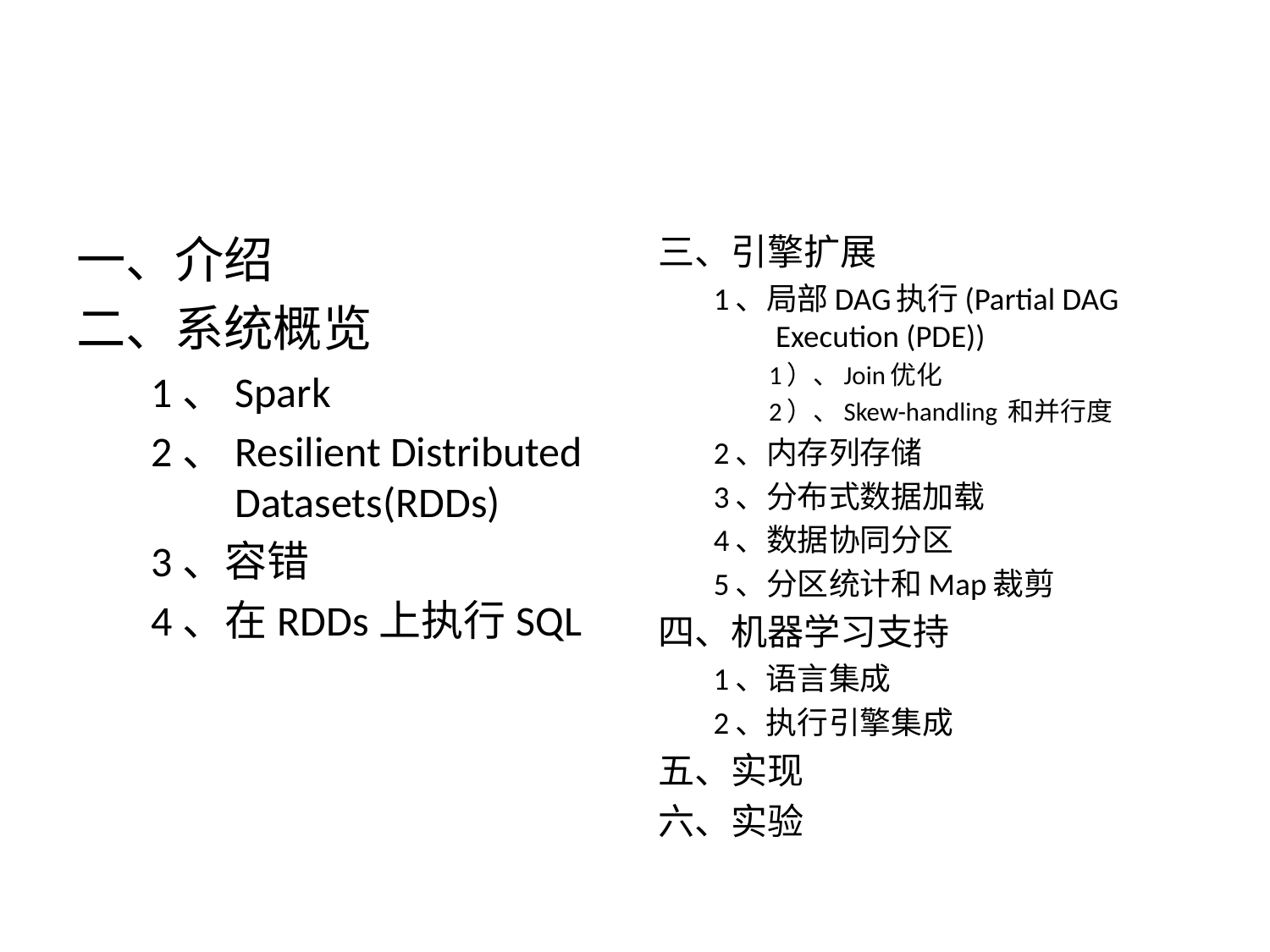

#
一、介绍
二、系统概览
1、Spark
2、Resilient Distributed Datasets(RDDs)
3、容错
4、在RDDs上执行SQL
三、引擎扩展
1、局部DAG执行(Partial DAG Execution (PDE))
1）、Join优化
2）、Skew-handling 和并行度
2、内存列存储
3、分布式数据加载
4、数据协同分区
5、分区统计和Map裁剪
四、机器学习支持
1、语言集成
2、执行引擎集成
五、实现
六、实验